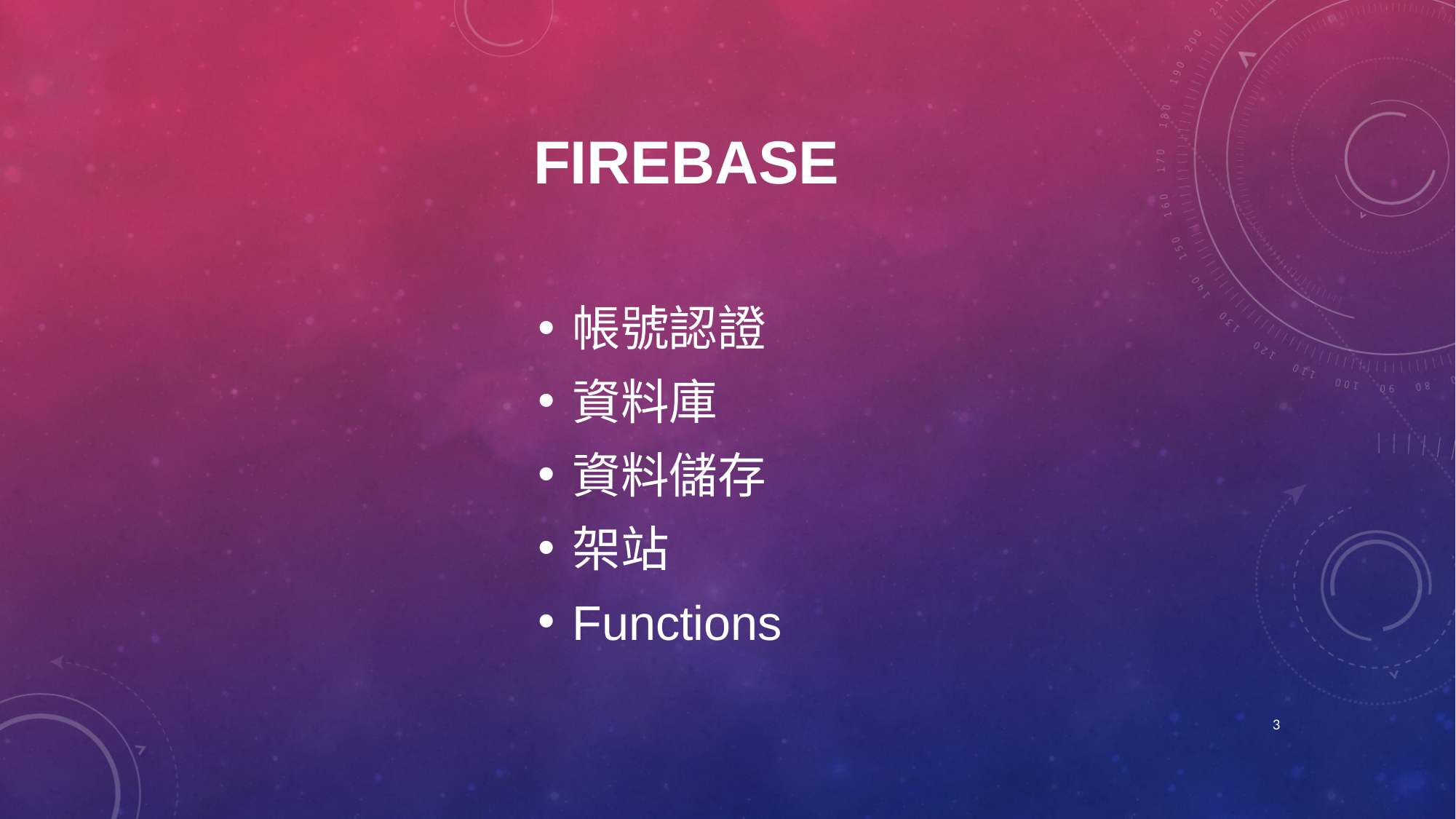

# Firebase
帳號認證
資料庫
資料儲存
架站
Functions
3